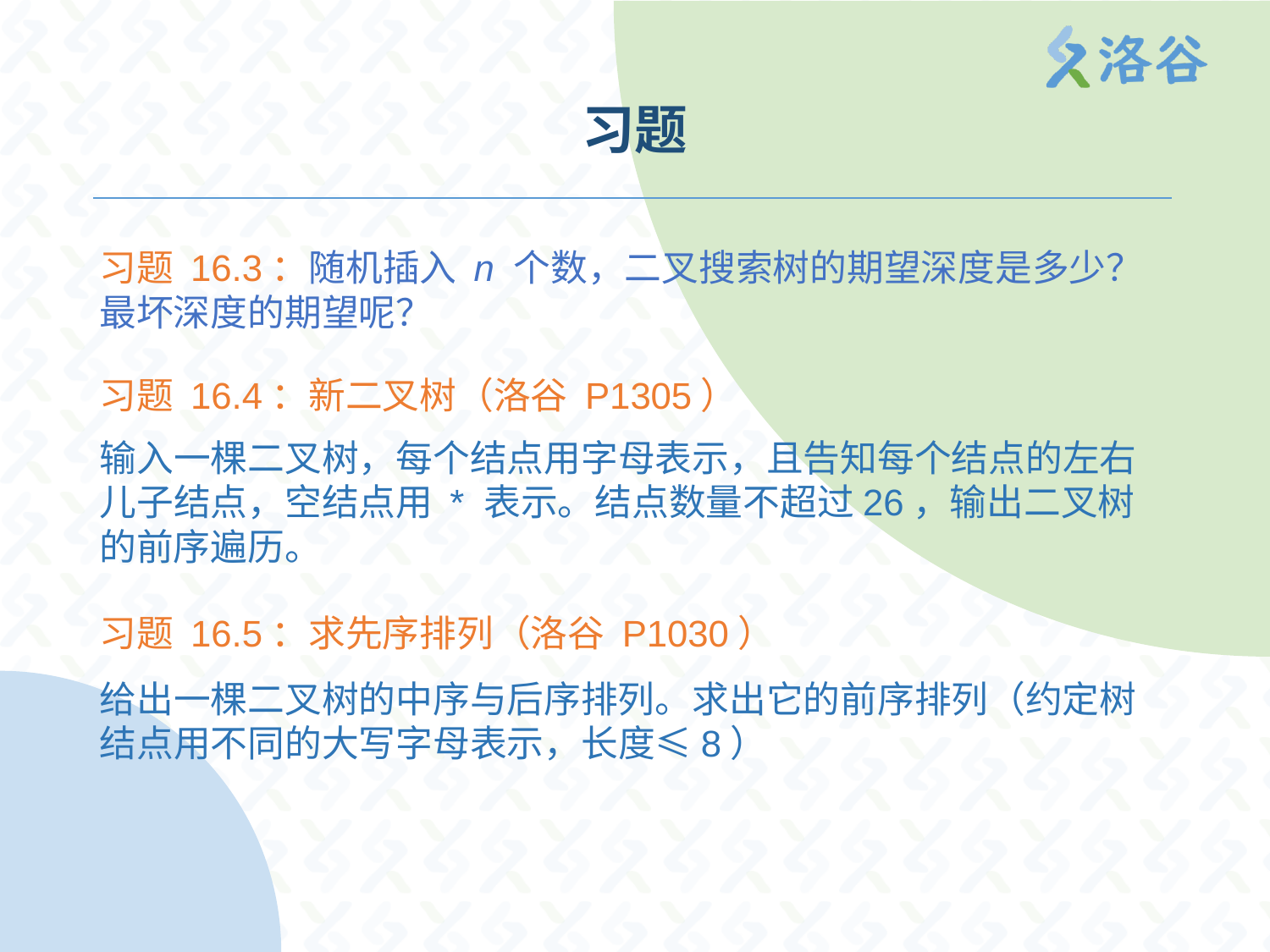

# 习题
习题 16.3：随机插入 n 个数，二叉搜索树的期望深度是多少？最坏深度的期望呢？
习题 16.4：新二叉树（洛谷 P1305）
输入一棵二叉树，每个结点用字母表示，且告知每个结点的左右儿子结点，空结点用 * 表示。结点数量不超过26，输出二叉树的前序遍历。
习题 16.5：求先序排列（洛谷 P1030）
给出一棵二叉树的中序与后序排列。求出它的前序排列（约定树结点用不同的大写字母表示，长度≤8）